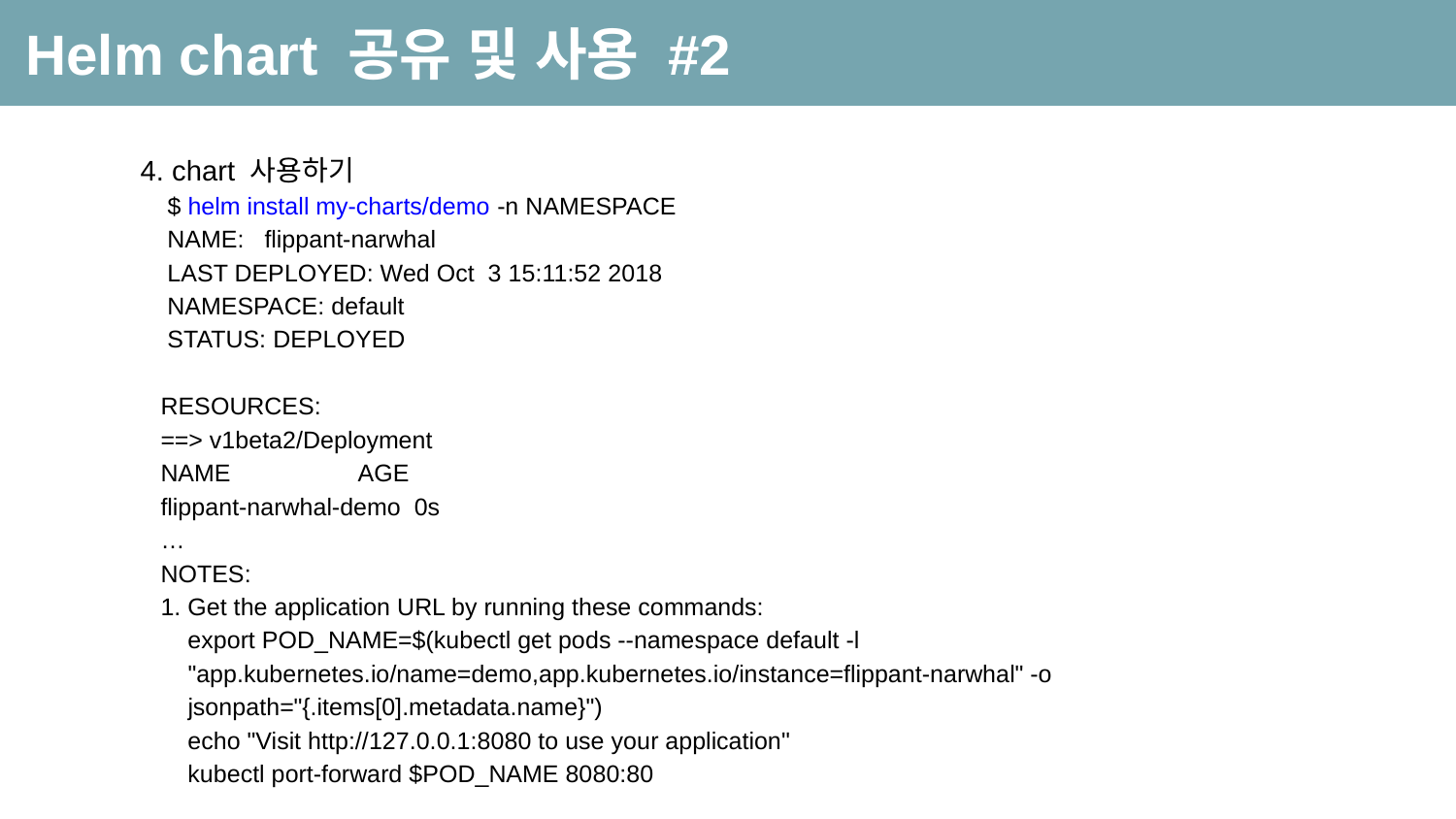

Helm chart 공유 및 사용 #2
4. chart 사용하기
    $ helm install my-charts/demo -n NAMESPACE
    NAME:   flippant-narwhal
    LAST DEPLOYED: Wed Oct  3 15:11:52 2018
    NAMESPACE: default
    STATUS: DEPLOYED

   RESOURCES:
   ==> v1beta2/Deployment
   NAME                   AGE
   flippant-narwhal-demo  0s
   …
   NOTES:
   1. Get the application URL by running these commands:
       export POD_NAME=$(kubectl get pods --namespace default -l
       "app.kubernetes.io/name=demo,app.kubernetes.io/instance=flippant-narwhal" -o
       jsonpath="{.items[0].metadata.name}")
       echo "Visit http://127.0.0.1:8080 to use your application"
       kubectl port-forward $POD_NAME 8080:80